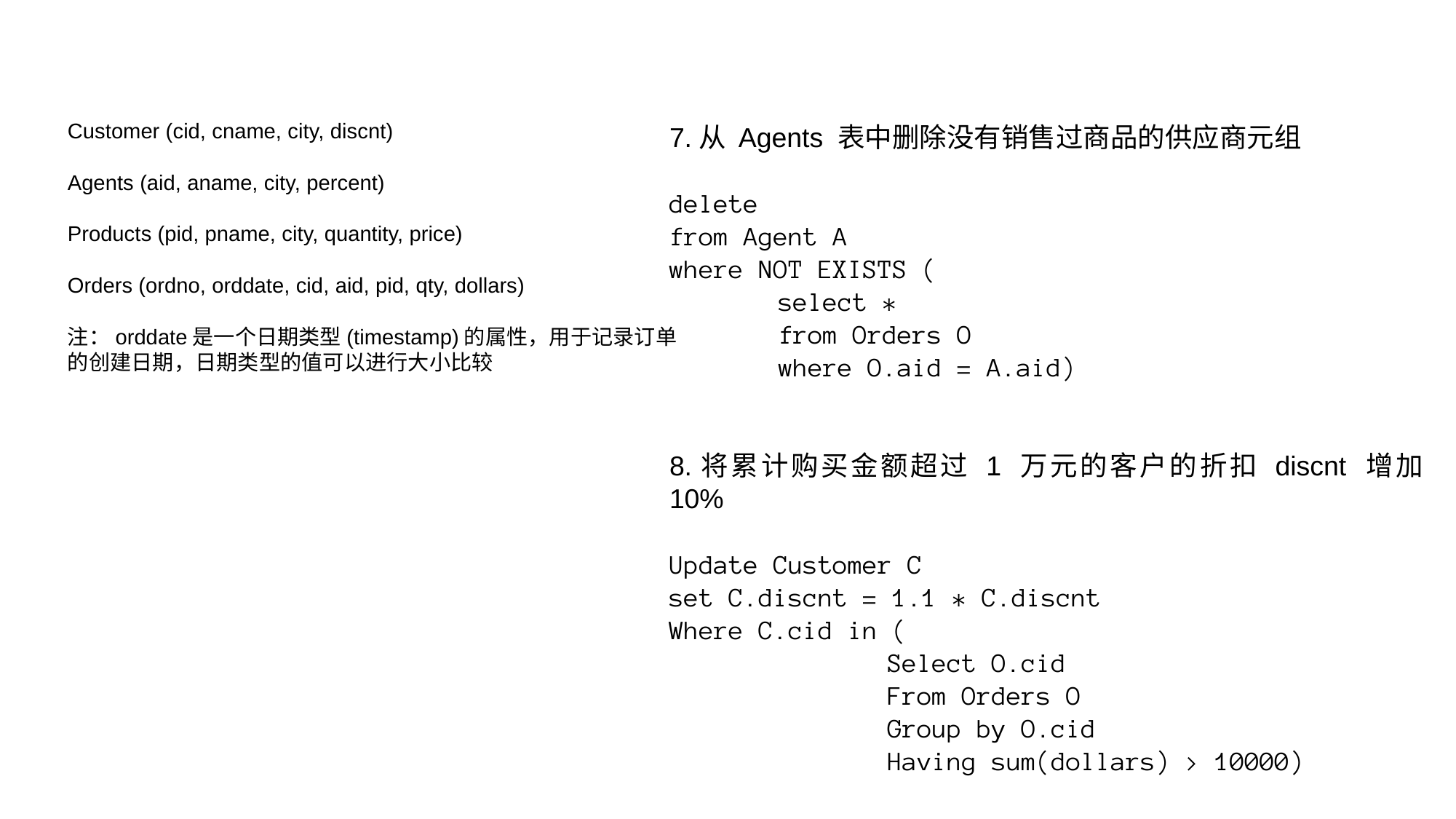

Customer (cid, cname, city, discnt)

Agents (aid, aname, city, percent)

Products (pid, pname, city, quantity, price)

Orders (ordno, orddate, cid, aid, pid, qty, dollars)

注：orddate是一个日期类型(timestamp)的属性，用于记录订单的创建日期，日期类型的值可以进行大小比较
7.从 Agents 表中删除没有销售过商品的供应商元组

delete
from Agent A
where NOT EXISTS (
select *
from Orders O
where O.aid = A.aid)

8.将累计购买金额超过 1 万元的客户的折扣 discnt 增加 10%

Update Customer C
set C.discnt = 1.1 * C.discnt
Where C.cid in (
Select O.cid
From Orders O
Group by O.cid
Having sum(dollars) > 10000)